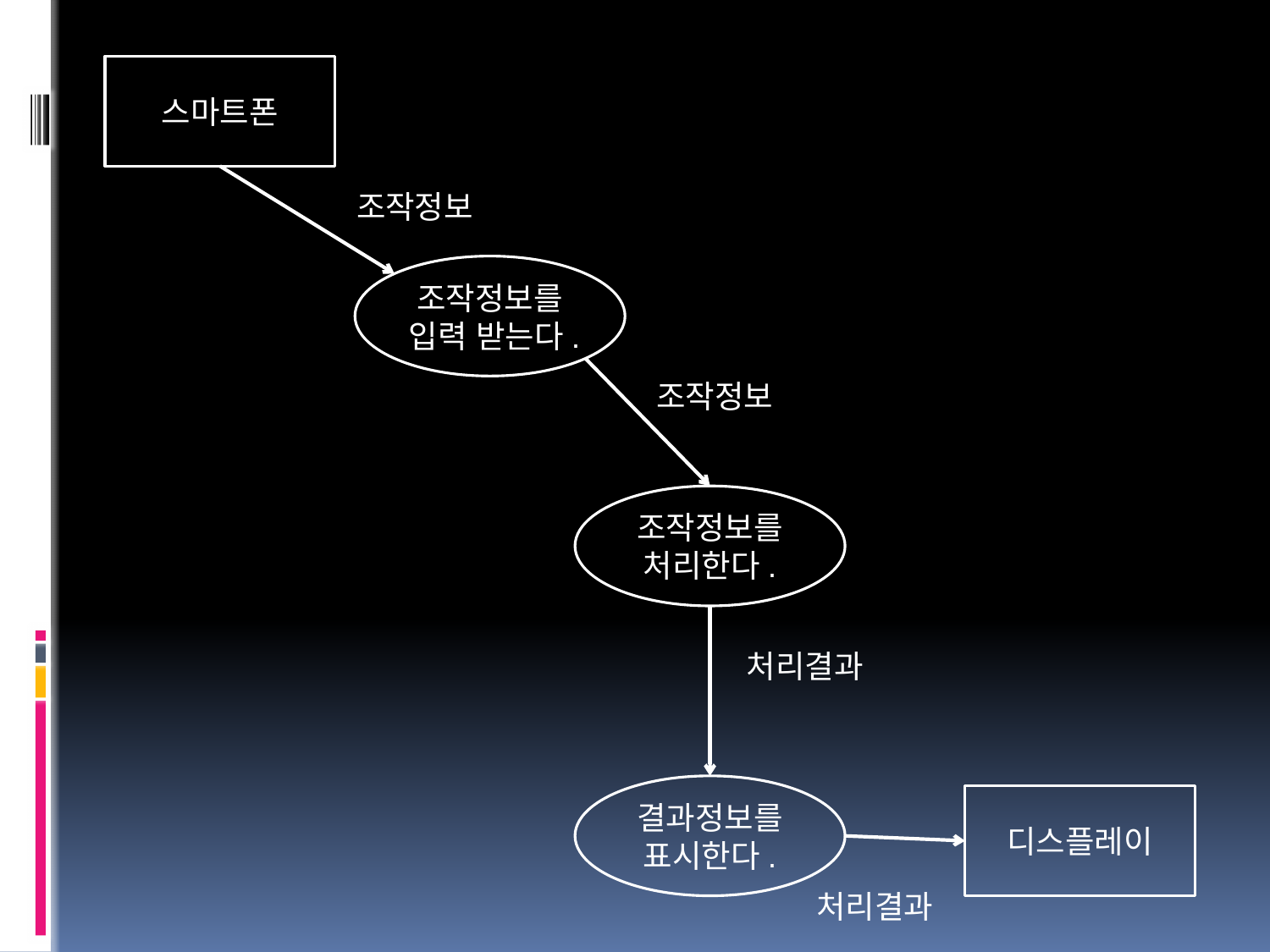

스마트폰
조작정보
조작정보를 입력 받는다.
조작정보
조작정보를 처리한다.
처리결과
결과정보를 표시한다.
디스플레이
처리결과